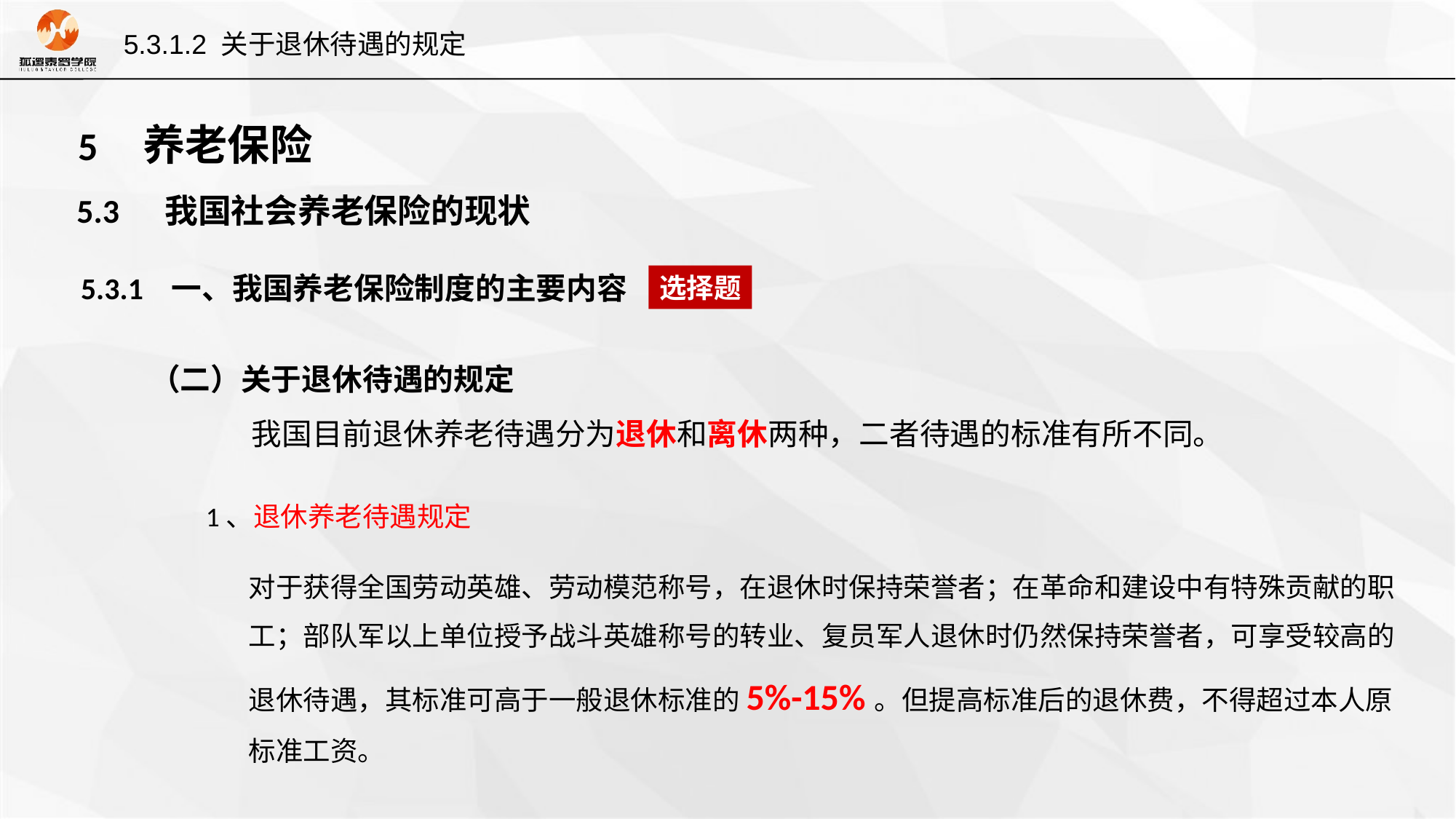

5.3.1.2 关于退休待遇的规定
5    养老保险
5.3     我国社会养老保险的现状
5.3.1   一、我国养老保险制度的主要内容
选择题
（二）关于退休待遇的规定
              我国目前退休养老待遇分为退休和离休两种，二者待遇的标准有所不同。
1、退休养老待遇规定
对于获得全国劳动英雄、劳动模范称号，在退休时保持荣誉者；在革命和建设中有特殊贡献的职工；部队军以上单位授予战斗英雄称号的转业、复员军人退休时仍然保持荣誉者，可享受较高的退休待遇，其标准可高于一般退休标准的5%-15%。但提高标准后的退休费，不得超过本人原标准工资。